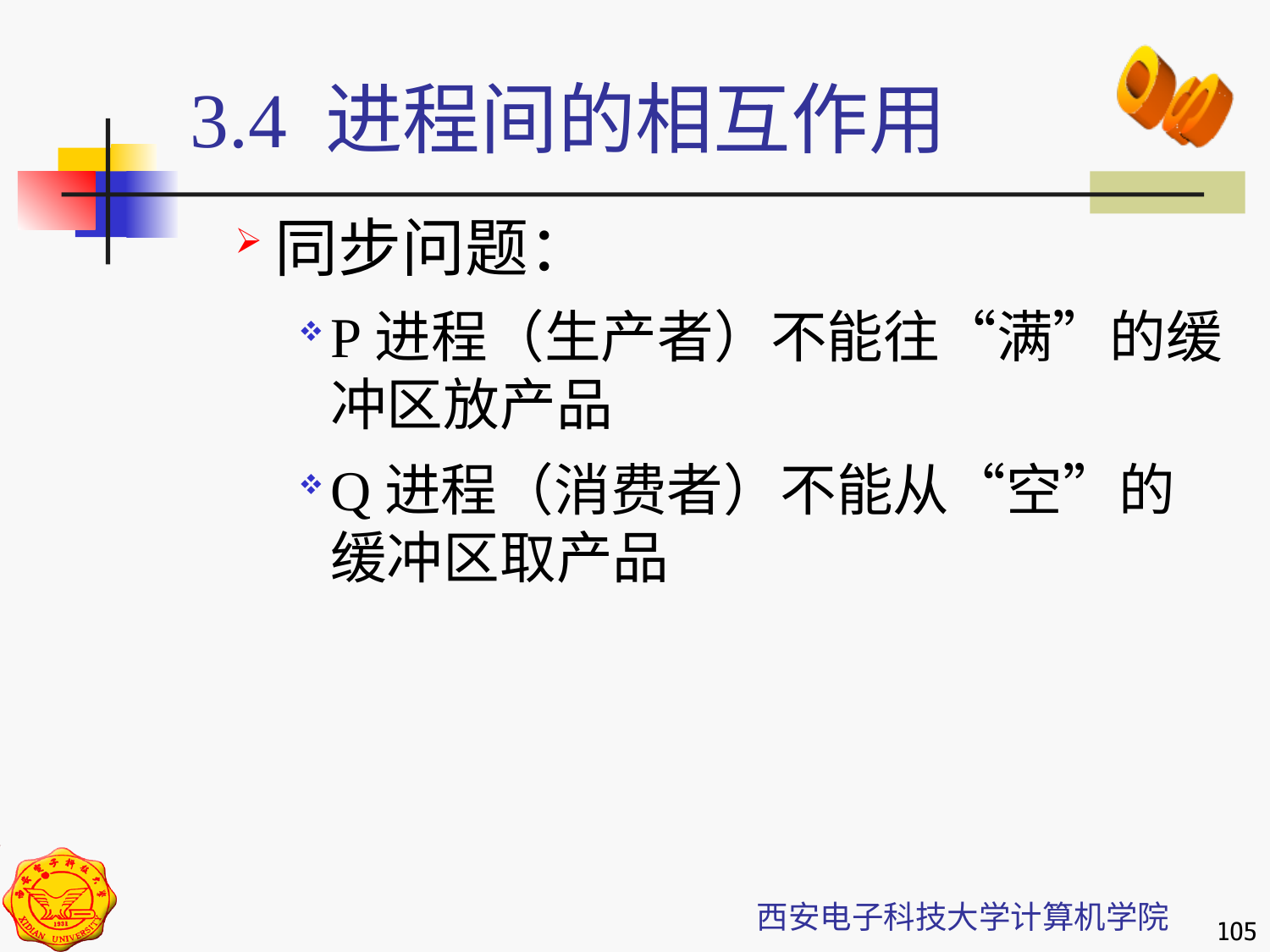

3.4 进程间的相互作用
同步问题：
P进程（生产者）不能往“满”的缓冲区放产品
Q进程（消费者）不能从“空”的缓冲区取产品
105